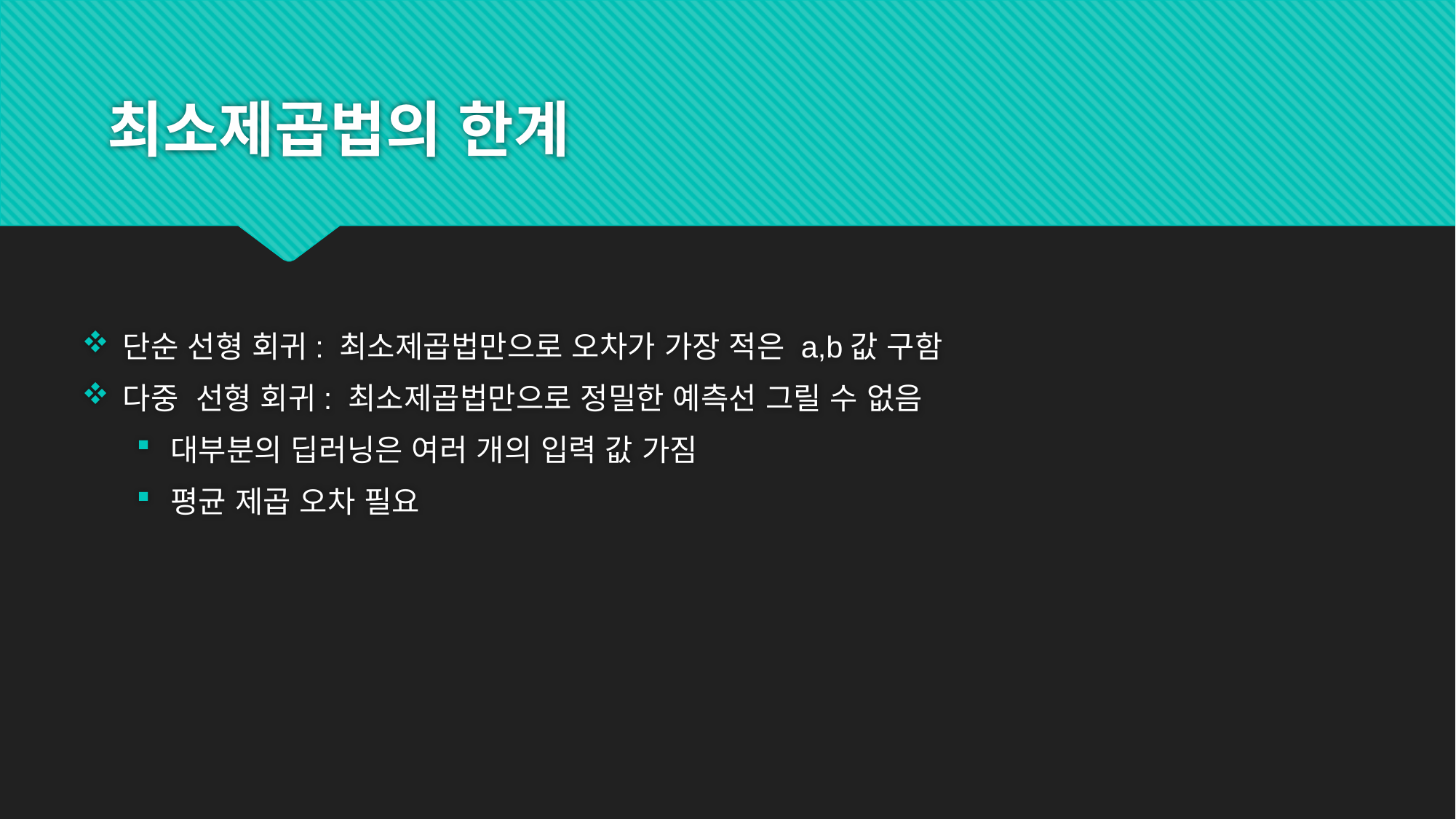

# 최소제곱법의 한계
단순 선형 회귀: 최소제곱법만으로 오차가 가장 적은 a,b값 구함
다중  선형 회귀: 최소제곱법만으로 정밀한 예측선 그릴 수 없음
대부분의 딥러닝은 여러 개의 입력 값 가짐
평균 제곱 오차 필요